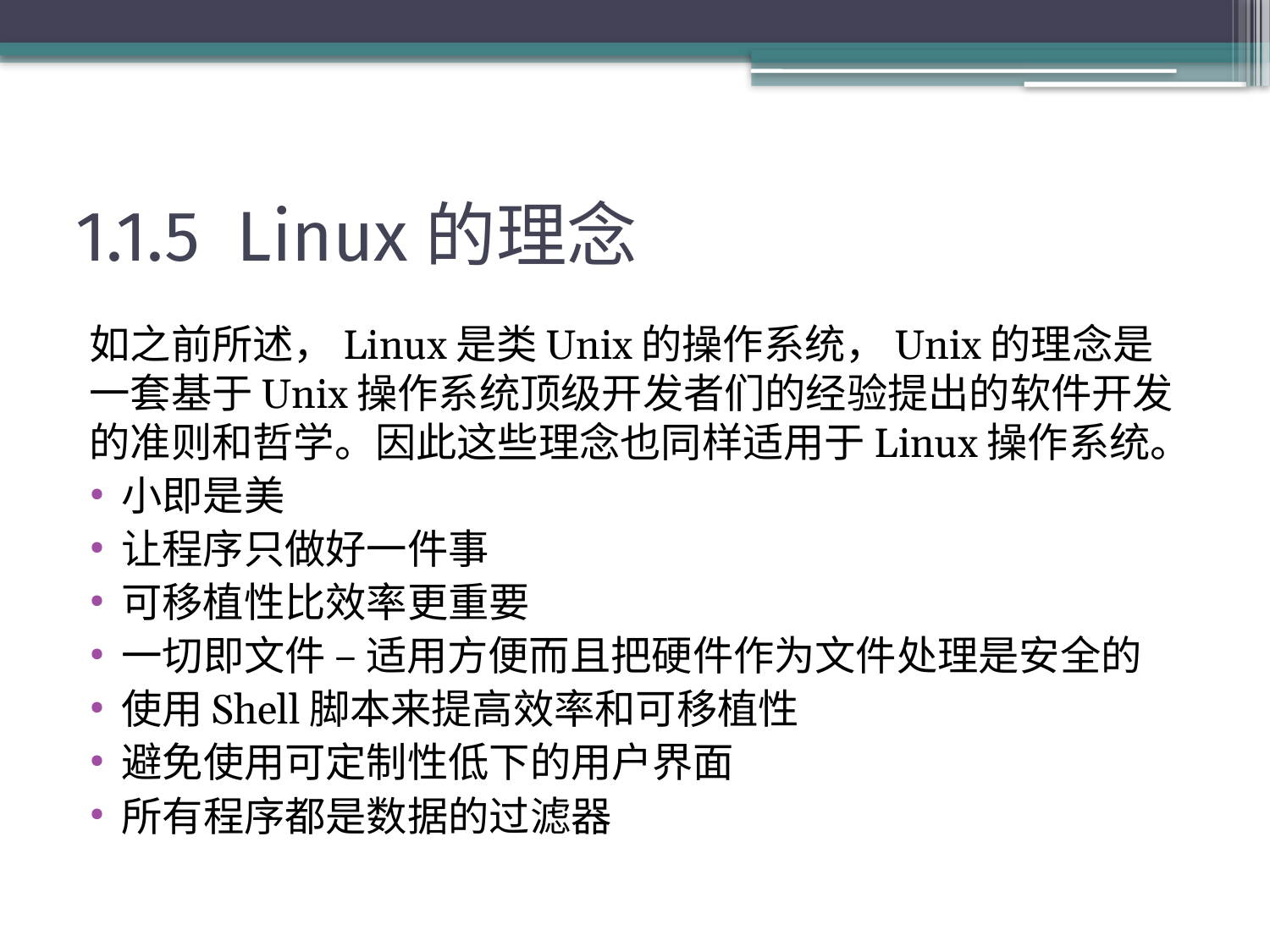

# 1.1.5  Linux的理念
如之前所述，Linux是类Unix的操作系统，Unix的理念是一套基于Unix操作系统顶级开发者们的经验提出的软件开发的准则和哲学。因此这些理念也同样适用于Linux操作系统。
	小即是美
	让程序只做好一件事
	可移植性比效率更重要
	一切即文件 – 适用方便而且把硬件作为文件处理是安全的
	使用Shell脚本来提高效率和可移植性
	避免使用可定制性低下的用户界面
	所有程序都是数据的过滤器